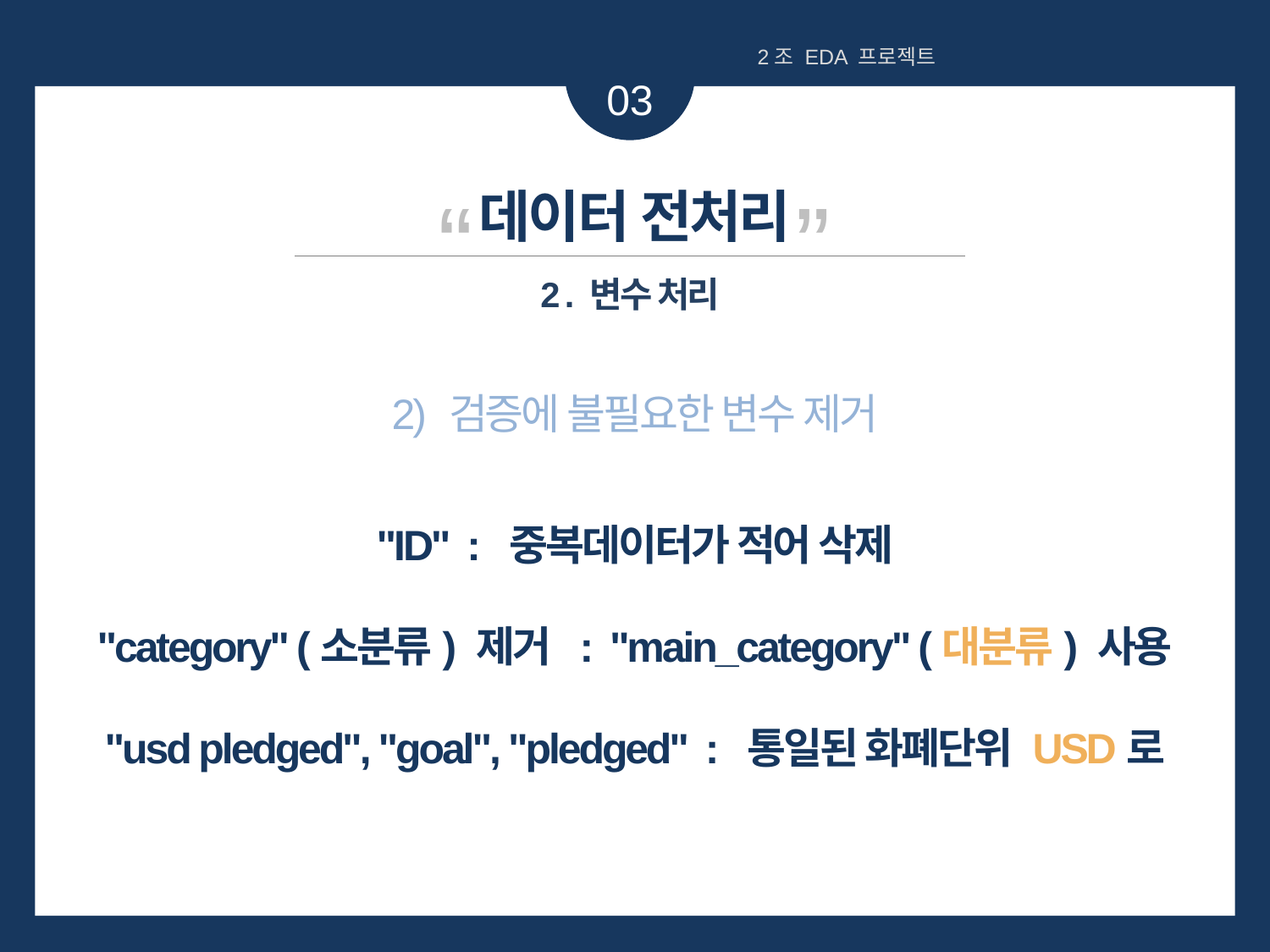

2조 EDA 프로젝트
03

“           ”
데이터 전처리
2 . 변수 처리
2) 검증에 불필요한 변수 제거

"ID"  :  중복데이터가 적어 삭제

"category" (소분류) 제거  :  "main_category" (대분류) 사용

"usd pledged", "goal", "pledged"  :  통일된 화폐단위 USD로